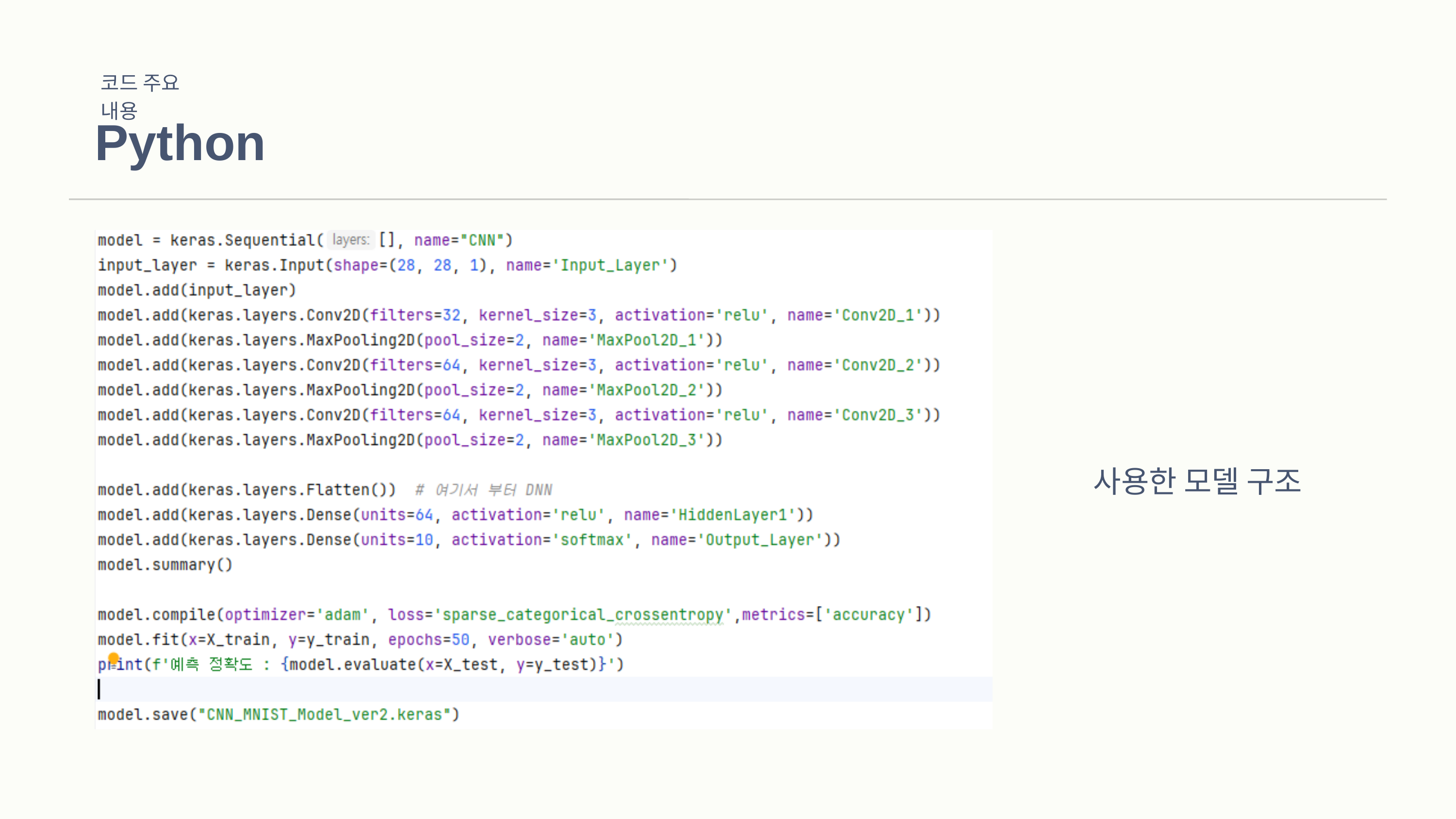

코드 주요 내용
Python

사용한 모델 구조